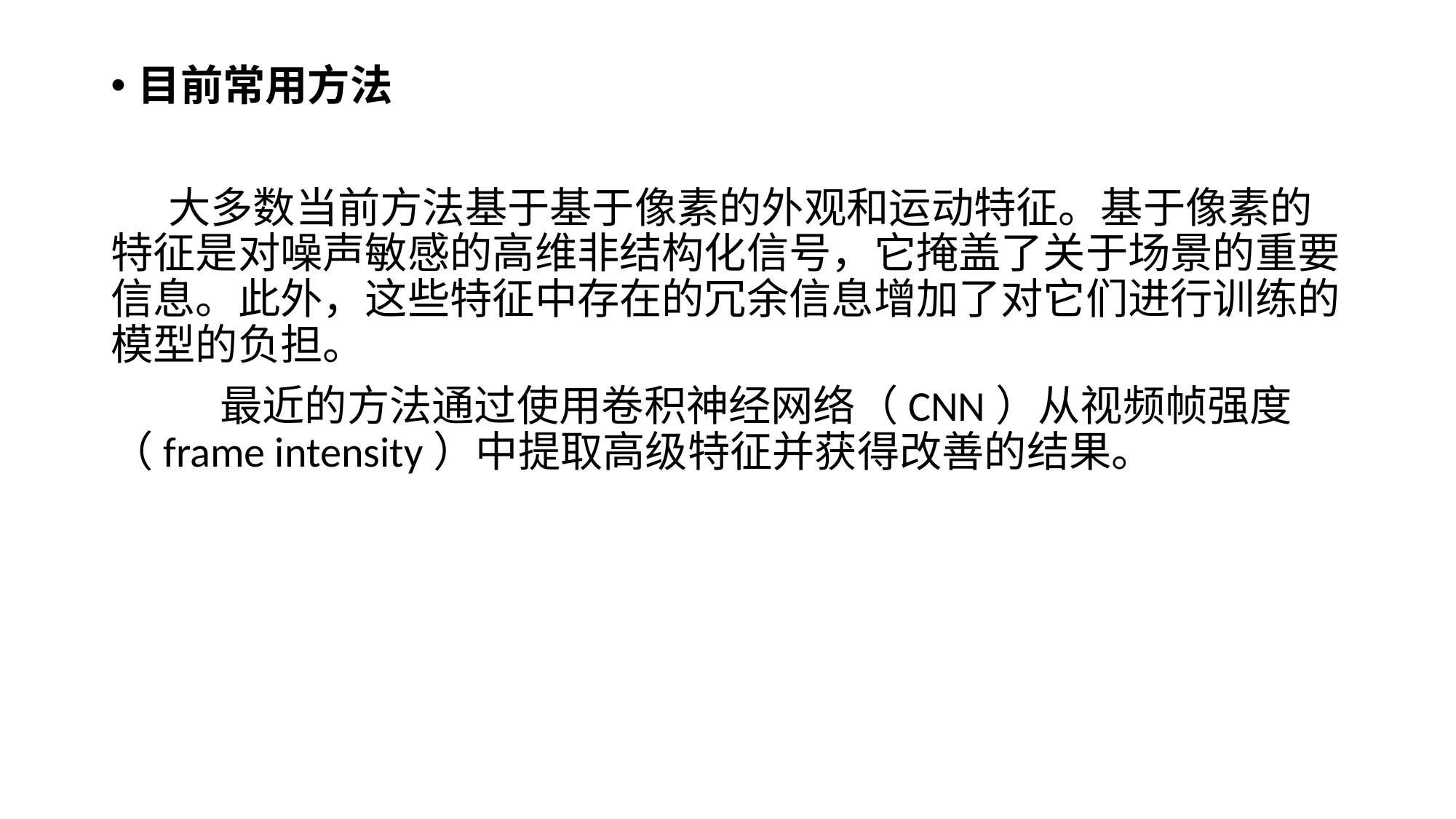

目前常用方法

     大多数当前方法基于基于像素的外观和运动特征。基于像素的特征是对噪声敏感的高维非结构化信号，它掩盖了关于场景的重要信息。此外，这些特征中存在的冗余信息增加了对它们进行训练的模型的负担。
	最近的方法通过使用卷积神经网络（CNN）从视频帧强度（frame intensity）中提取高级特征并获得改善的结果。